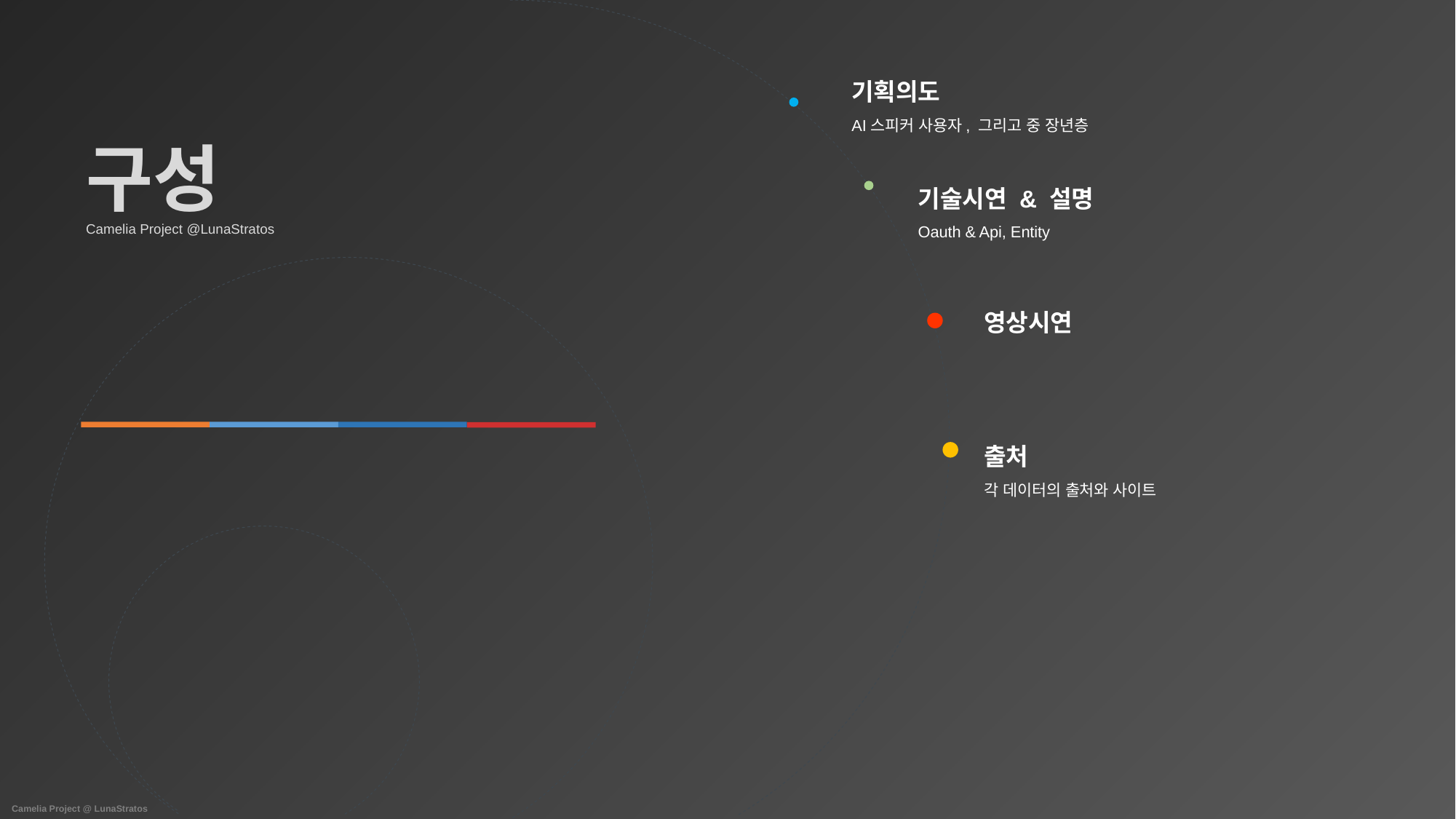

기획의도
AI스피커 사용자, 그리고 중 장년층
구성
Camelia Project @LunaStratos
기술시연 & 설명
Oauth & Api, Entity
영상시연

출처
각 데이터의 출처와 사이트
Camelia Project @ LunaStratos